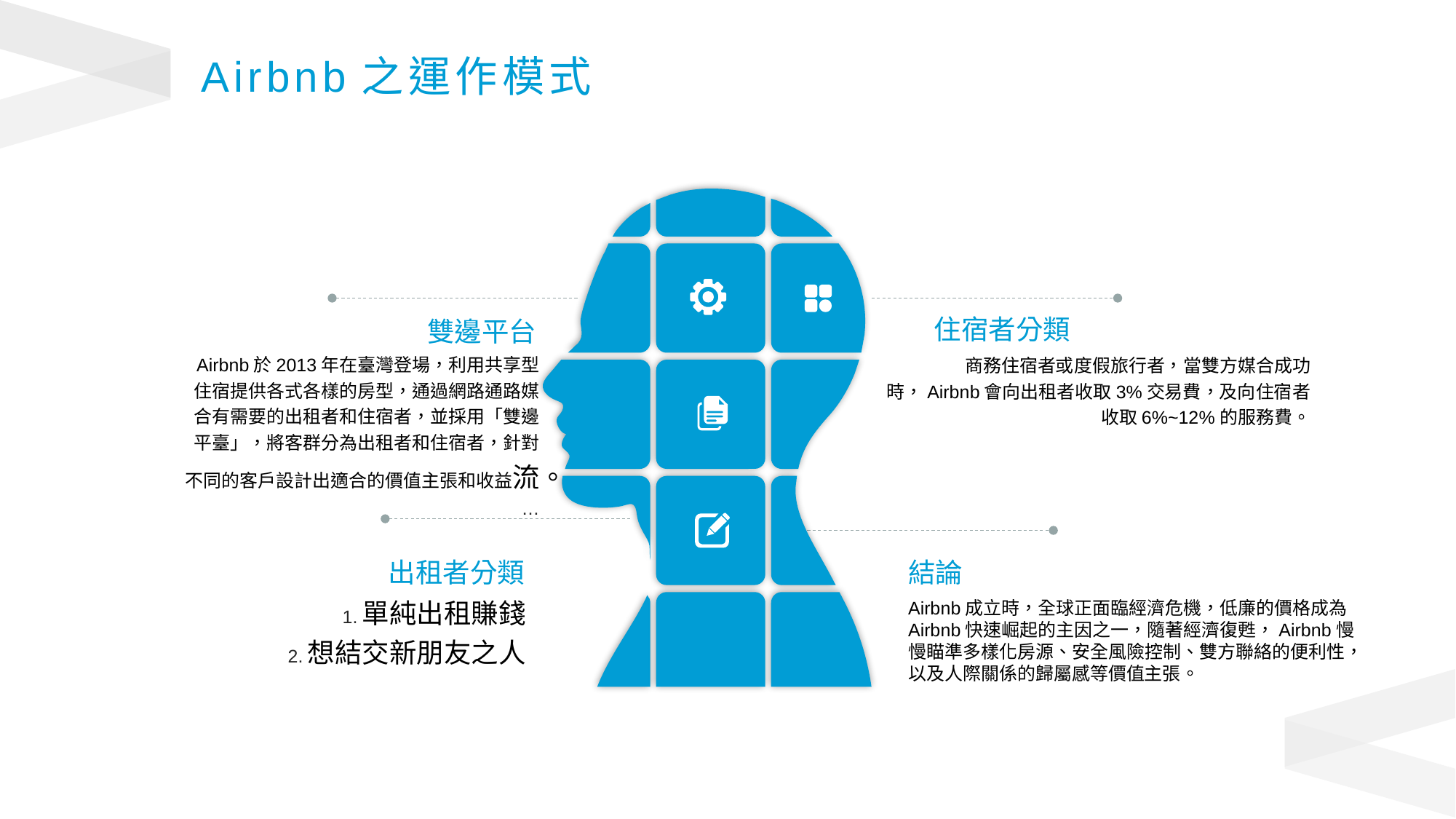

Airbnb之運作模式

住宿者分類
雙邊平台
Airbnb於2013年在臺灣登場，利用共享型住宿提供各式各樣的房型，通過網路通路媒合有需要的出租者和住宿者，並採用「雙邊平臺」，將客群分為出租者和住宿者，針對不同的客戶設計出適合的價值主張和收益流。
…
商務住宿者或度假旅行者，當雙方媒合成功時，Airbnb會向出租者收取3%交易費，及向住宿者收取6%~12%的服務費。

出租者分類
1.單純出租賺錢
2.想結交新朋友之人
結論
Airbnb成立時，全球正面臨經濟危機，低廉的價格成為Airbnb快速崛起的主因之一，隨著經濟復甦，Airbnb慢慢瞄準多樣化房源、安全風險控制、雙方聯絡的便利性，以及人際關係的歸屬感等價值主張。